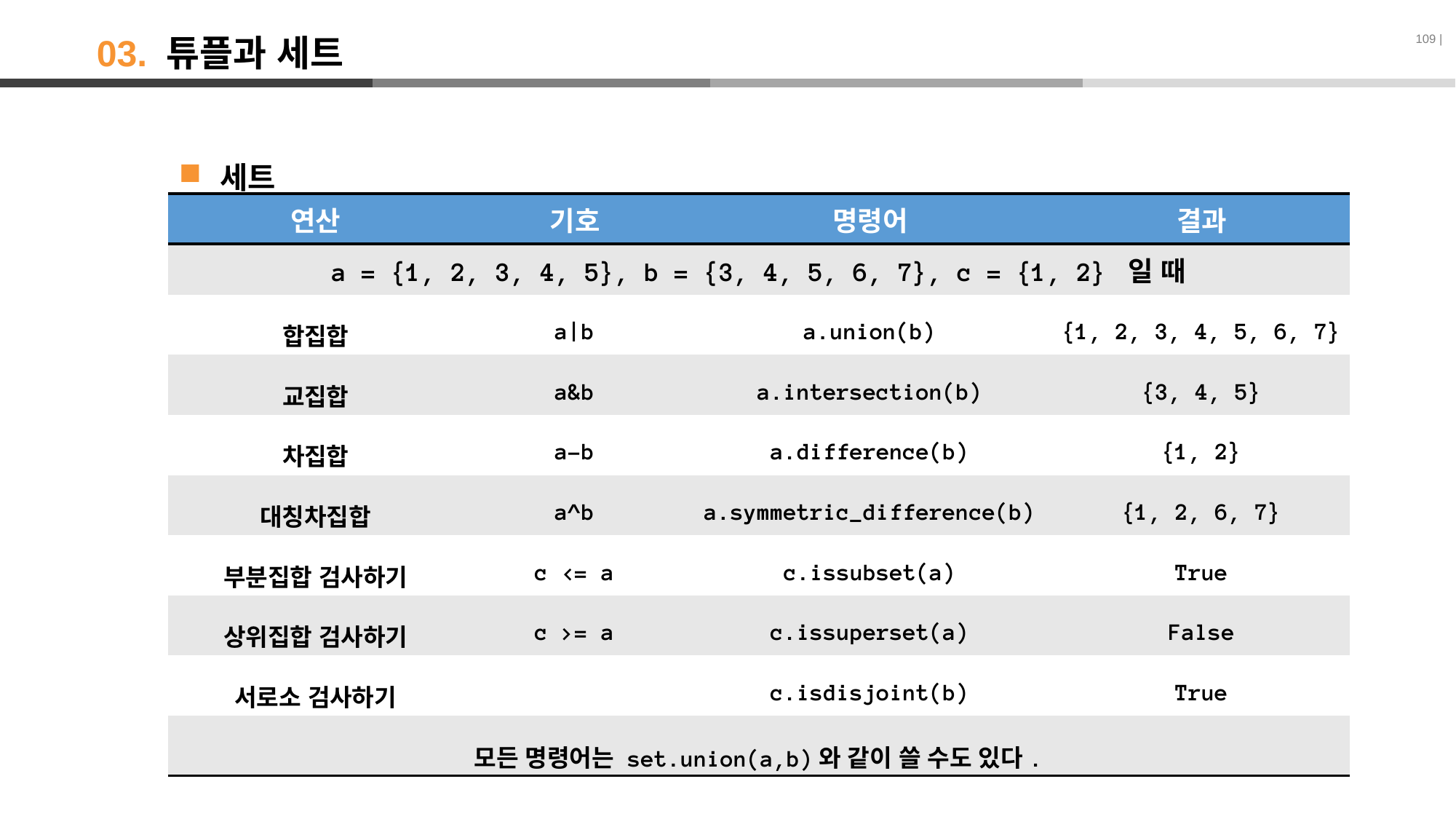

109 |
# 03. 튜플과 세트
세트
| 연산 | 기호 | 명령어 | 결과 |
| --- | --- | --- | --- |
| a = {1, 2, 3, 4, 5}, b = {3, 4, 5, 6, 7}, c = {1, 2} 일 때 |  |  |  |
| 합집합 | a|b | a.union(b) | {1, 2, 3, 4, 5, 6, 7} |
| 교집합 | a&b | a.intersection(b) | {3, 4, 5} |
| 차집합 | a-b | a.difference(b) | {1, 2} |
| 대칭차집합 | a^b | a.symmetric\_difference(b) | {1, 2, 6, 7} |
| 부분집합 검사하기 | c <= a | c.issubset(a) | True |
| 상위집합 검사하기 | c >= a | c.issuperset(a) | False |
| 서로소 검사하기 |  | c.isdisjoint(b) | True |
| 모든 명령어는 set.union(a,b)와 같이 쓸 수도 있다. |  |  |  |